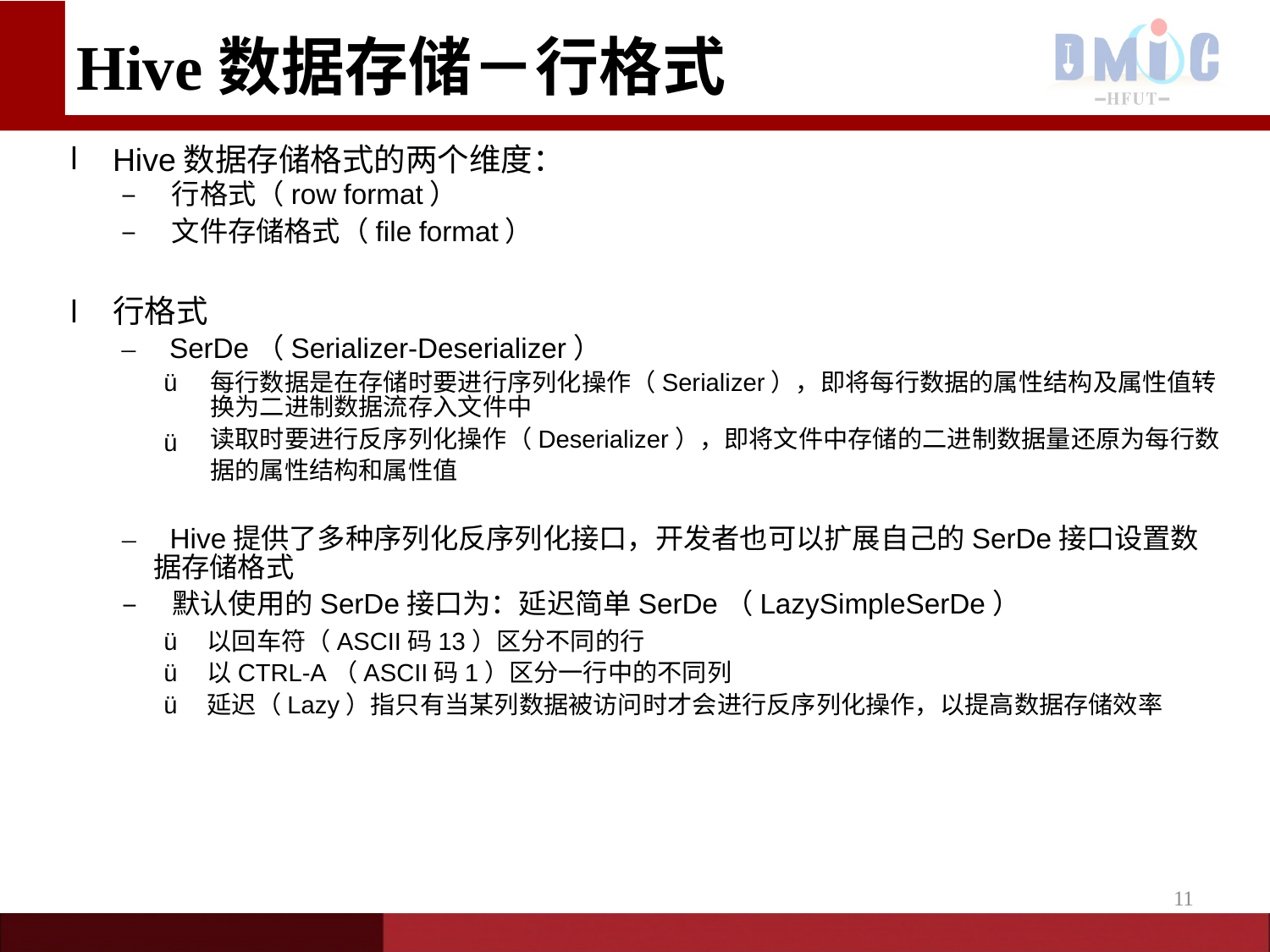

# Hive数据存储－行格式
Hive数据存储格式的两个维度：
	–     行格式（row format）
	–     文件存储格式（file format）

行格式
	–     SerDe（Serializer-Deserializer）
l

l
每行数据是在存储时要进行序列化操作（Serializer），即将每行数据的属性结构及属性值转换为二进制数据流存入文件中
读取时要进行反序列化操作（Deserializer），即将文件中存储的二进制数据量还原为每行数据的属性结构和属性值
ü

ü
–     Hive提供了多种序列化反序列化接口，开发者也可以扩展自己的SerDe接口设置数
     据存储格式
–     默认使用的SerDe接口为：延迟简单SerDe（LazySimpleSerDe）
以回车符（ASCII码13）区分不同的行
以CTRL-A（ASCII码1）区分一行中的不同列
延迟（Lazy）指只有当某列数据被访问时才会进行反序列化操作，以提高数据存储效率
ü
ü
ü
11